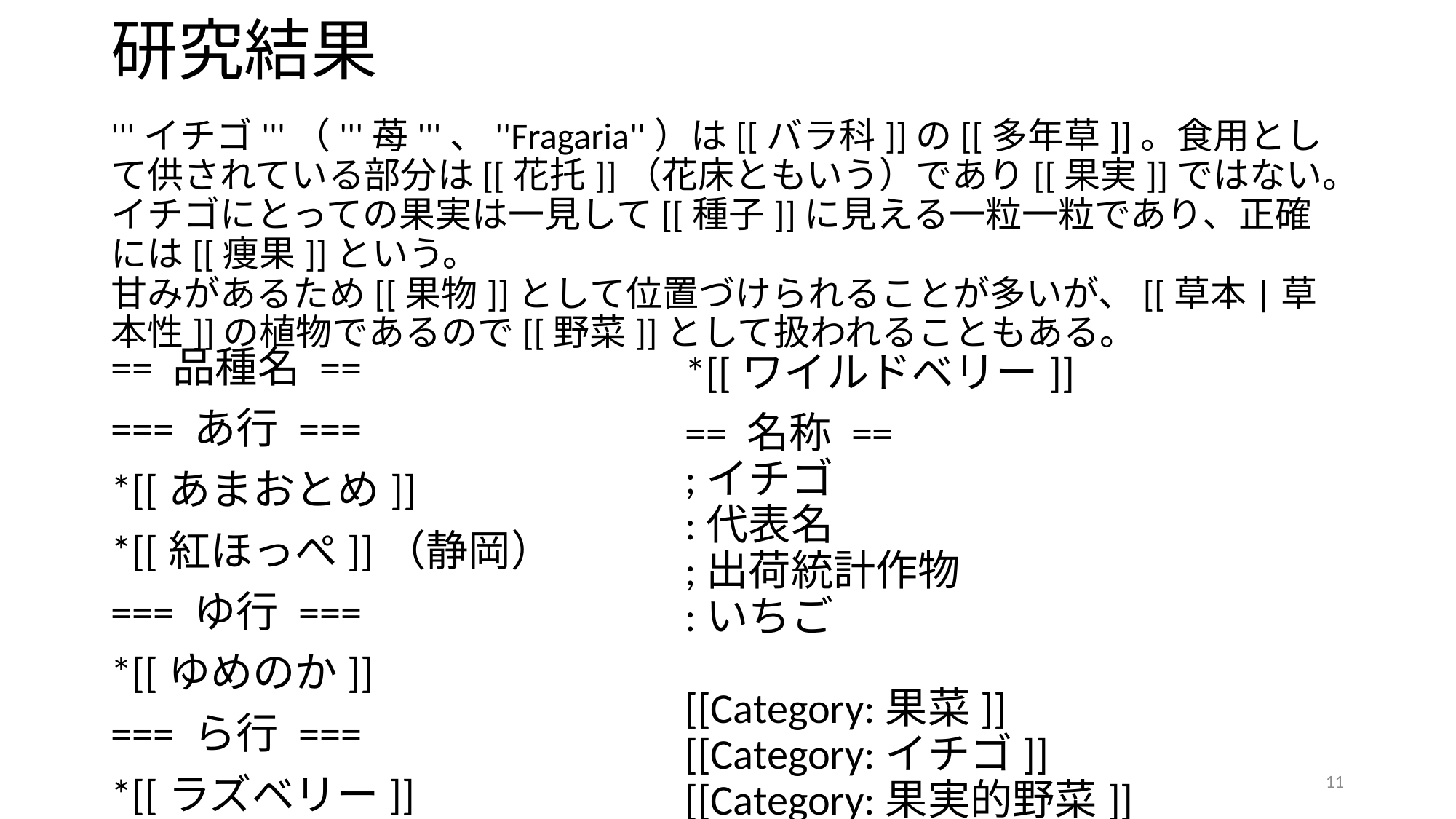

# 研究結果

'''イチゴ'''（'''苺'''、''Fragaria''）は[[バラ科]]の[[多年草]]。食用として供されている部分は[[花托]]（花床ともいう）であり[[果実]]ではない。イチゴにとっての果実は一見して[[種子]]に見える一粒一粒であり、正確には[[痩果]]という。
甘みがあるため[[果物]]として位置づけられることが多いが、[[草本|草本性]]の植物であるので[[野菜]]として扱われることもある。

*[[ワイルドベリー]]
== 名称 ==
;イチゴ
:代表名
;出荷統計作物
:いちご
[[Category:果菜]]
[[Category:イチゴ]]
[[Category:果実的野菜]]

== 品種名 ==
=== あ行 ===
*[[あまおとめ]]
*[[紅ほっぺ]]（静岡）
=== ゆ行 ===
*[[ゆめのか]]
=== ら行 ===
*[[ラズベリー]]

11